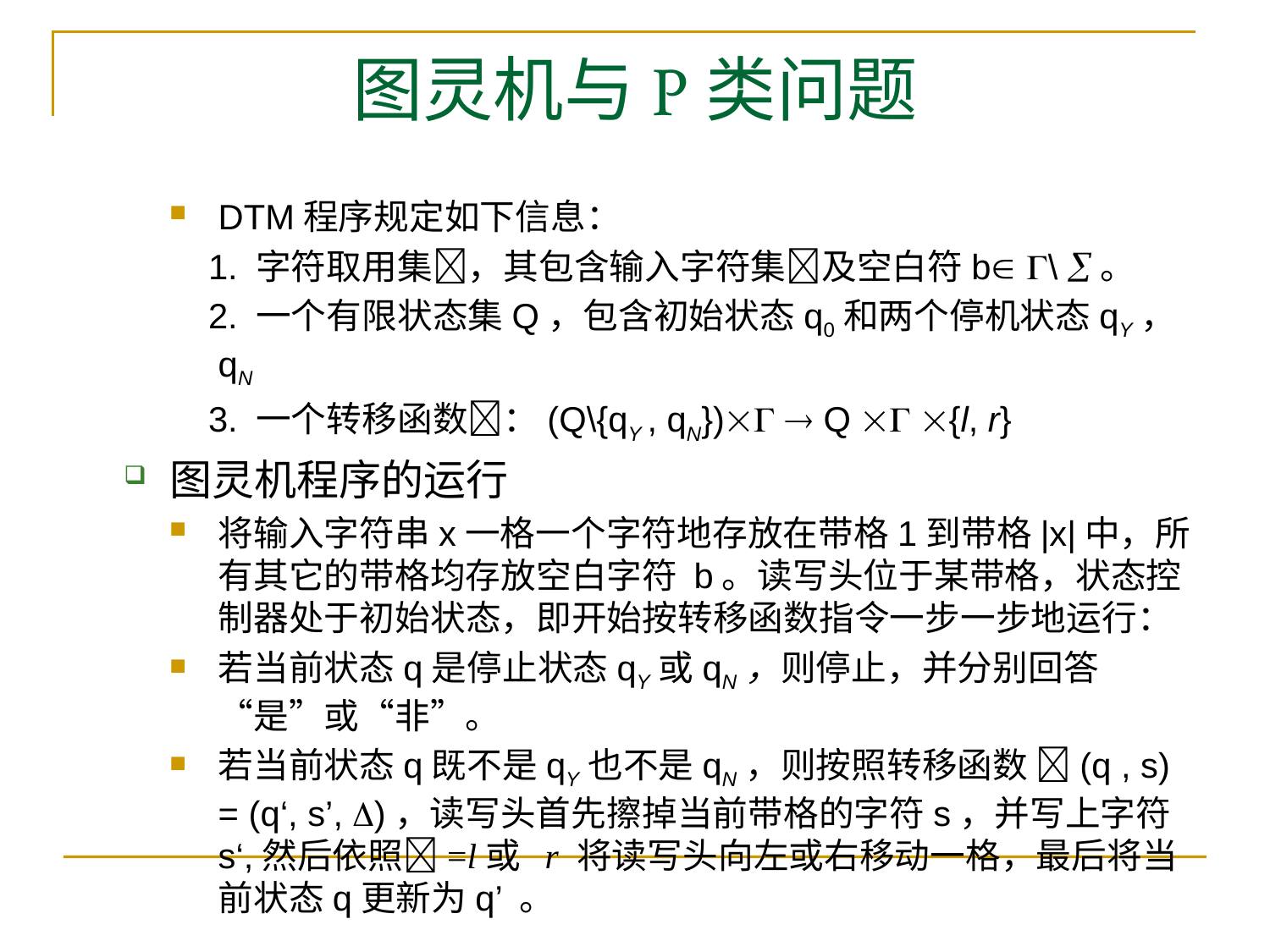

# 图灵机与P类问题
DTM程序规定如下信息：
    1. 字符取用集Γ，其包含输入字符集∑及空白符b∈ Γ\ ∑。
    2. 一个有限状态集Q，包含初始状态q0和两个停机状态qY，qN
    3. 一个转移函数δ：(Q\{qY , qN})×Γ → Q ×Γ ×{l, r}
图灵机程序的运行
将输入字符串x一格一个字符地存放在带格1到带格|x|中，所有其它的带格均存放空白字符 b。读写头位于某带格，状态控制器处于初始状态，即开始按转移函数指令一步一步地运行：
若当前状态q是停止状态qY或qN，则停止，并分别回答“是”或“非”。
若当前状态q既不是qY也不是qN，则按照转移函数 δ(q , s) = (q‘, s’, Δ)，读写头首先擦掉当前带格的字符s，并写上字符s‘,然后依照Δ=l或  r 将读写头向左或右移动一格，最后将当前状态q更新为q’ 。